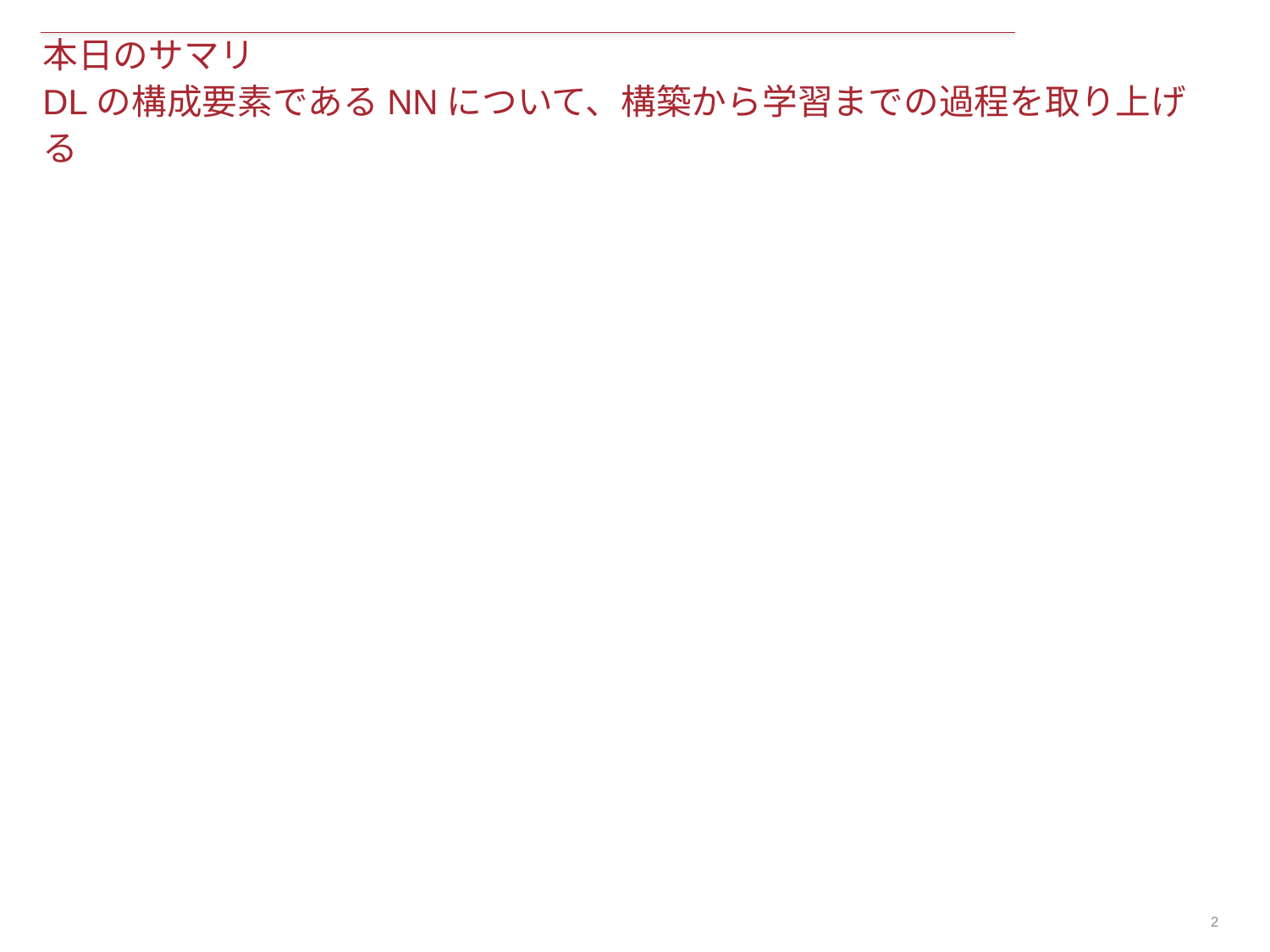

# 本日のサマリ DLの構成要素であるNNについて、構築から学習までの過程を取り上げる
2